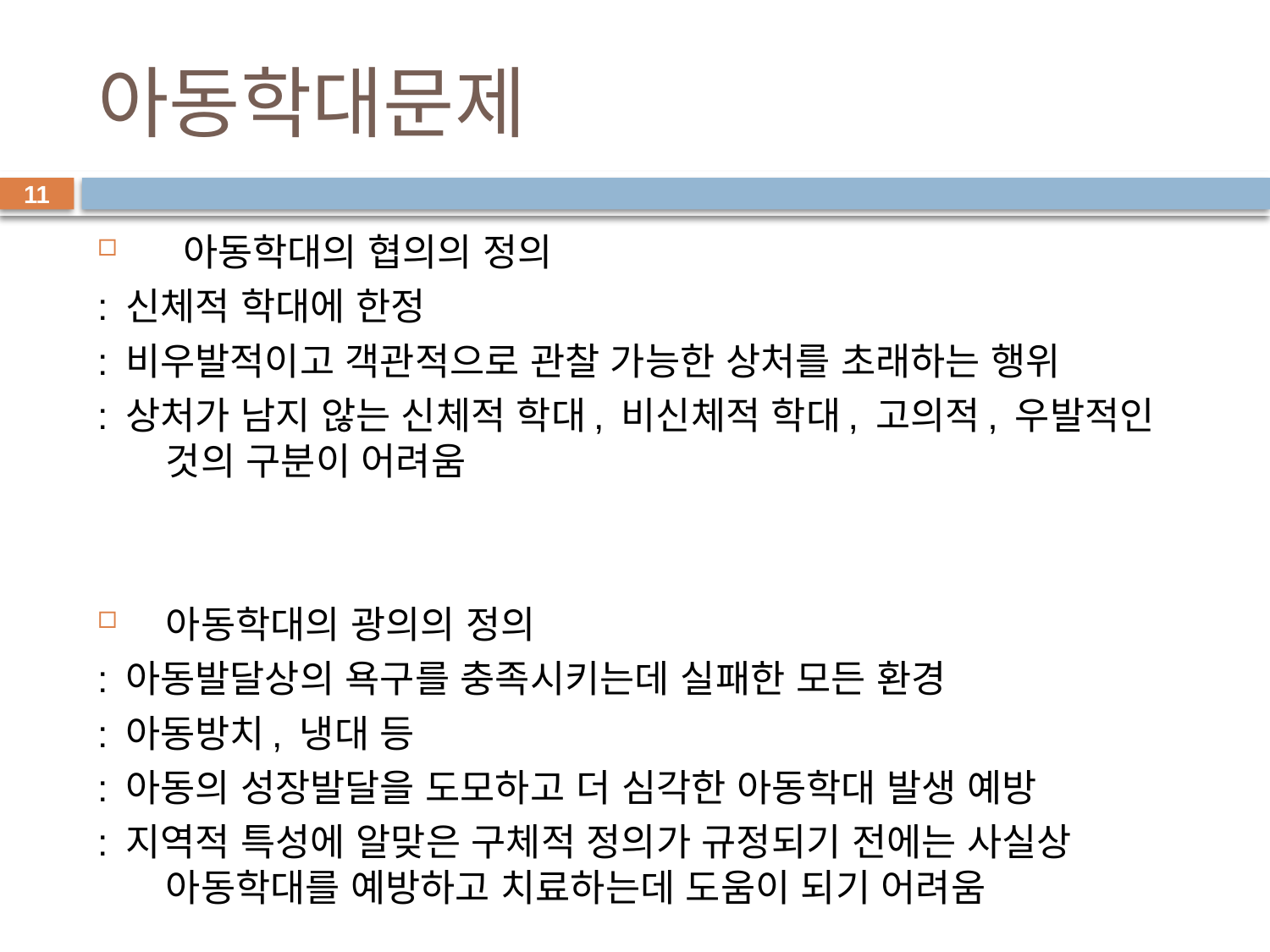

# 아동학대문제
11
 아동학대의 협의의 정의
: 신체적 학대에 한정
: 비우발적이고 객관적으로 관찰 가능한 상처를 초래하는 행위
: 상처가 남지 않는 신체적 학대, 비신체적 학대, 고의적, 우발적인 것의 구분이 어려움

아동학대의 광의의 정의
: 아동발달상의 욕구를 충족시키는데 실패한 모든 환경
: 아동방치, 냉대 등
: 아동의 성장발달을 도모하고 더 심각한 아동학대 발생 예방
: 지역적 특성에 알맞은 구체적 정의가 규정되기 전에는 사실상 아동학대를 예방하고 치료하는데 도움이 되기 어려움